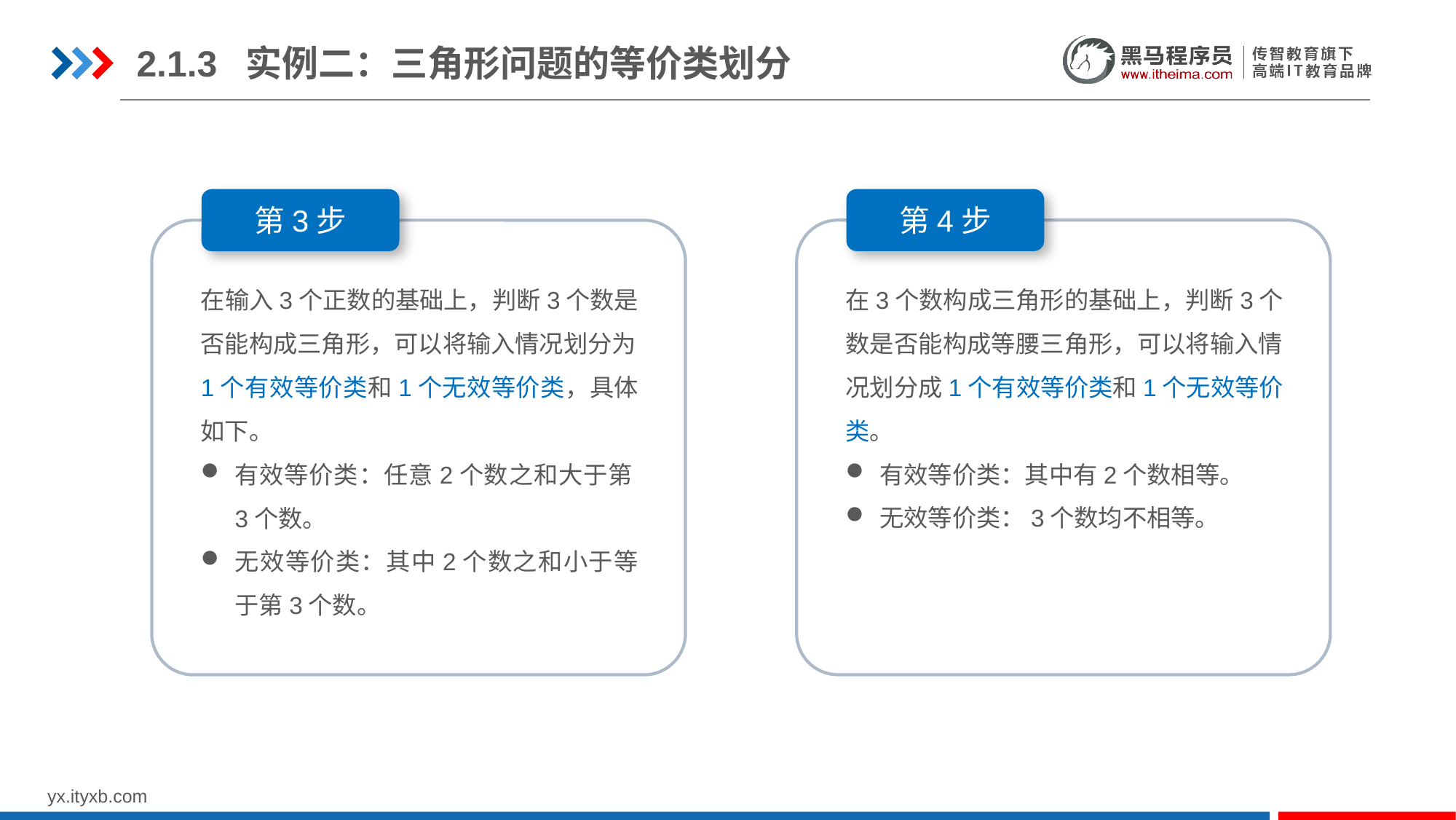

2.1.3	实例二：三角形问题的等价类划分
第4步
第3步

在3个数构成三角形的基础上，判断3个数是否能构成等腰三角形，可以将输入情况划分成1个有效等价类和1个无效等价类。
有效等价类：其中有2个数相等。
无效等价类：3个数均不相等。
在输入3个正数的基础上，判断3个数是否能构成三角形，可以将输入情况划分为1个有效等价类和1个无效等价类，具体如下。
有效等价类：任意2个数之和大于第3个数。
无效等价类：其中2个数之和小于等于第3个数。